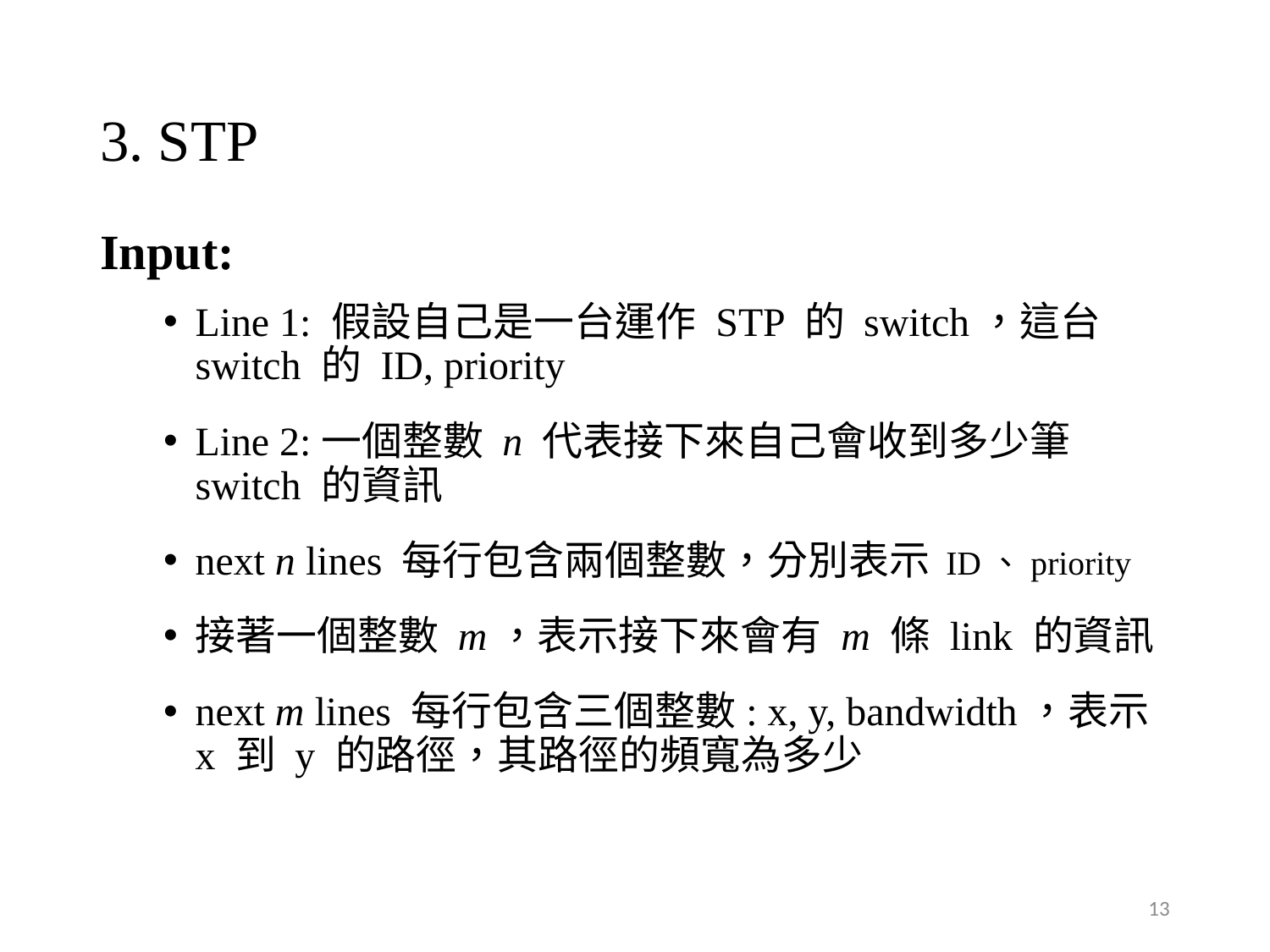

# 3. STP
Input:
Line 1: 假設自己是一台運作 STP 的 switch，這台 switch 的 ID, priority
Line 2:一個整數 n 代表接下來自己會收到多少筆 switch 的資訊
next n lines 每行包含兩個整數，分別表示 ID、priority
接著一個整數 m，表示接下來會有 m 條 link 的資訊
next m lines 每行包含三個整數: x, y, bandwidth，表示 x 到 y 的路徑，其路徑的頻寬為多少

13